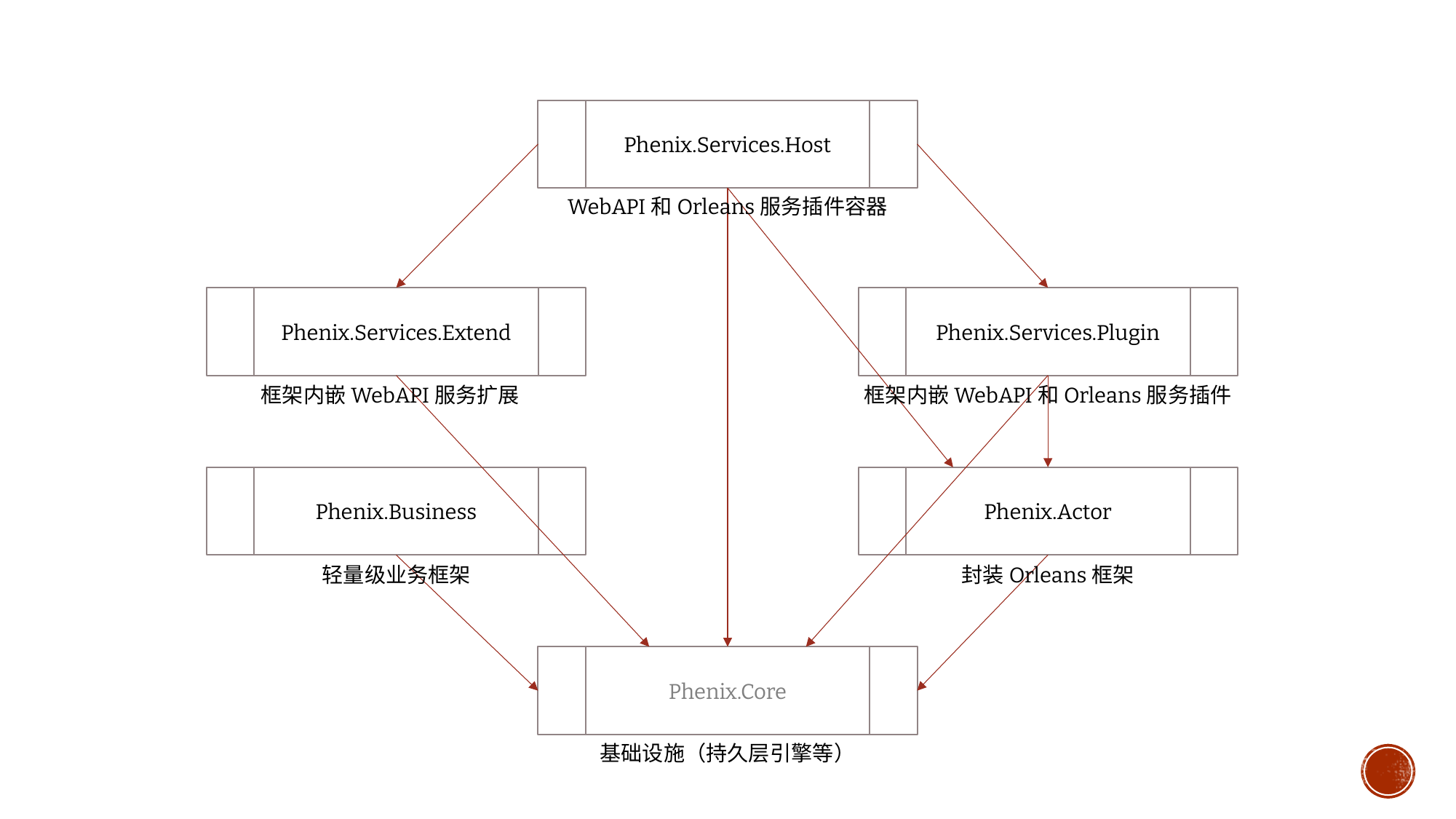

Phenix.Services.Host
WebAPI和Orleans服务插件容器
Phenix.Services.Extend
Phenix.Services.Plugin
框架内嵌WebAPI服务扩展
框架内嵌WebAPI和Orleans服务插件
Phenix.Business
Phenix.Actor
轻量级业务框架
封装Orleans框架
Phenix.Core
基础设施（持久层引擎等）